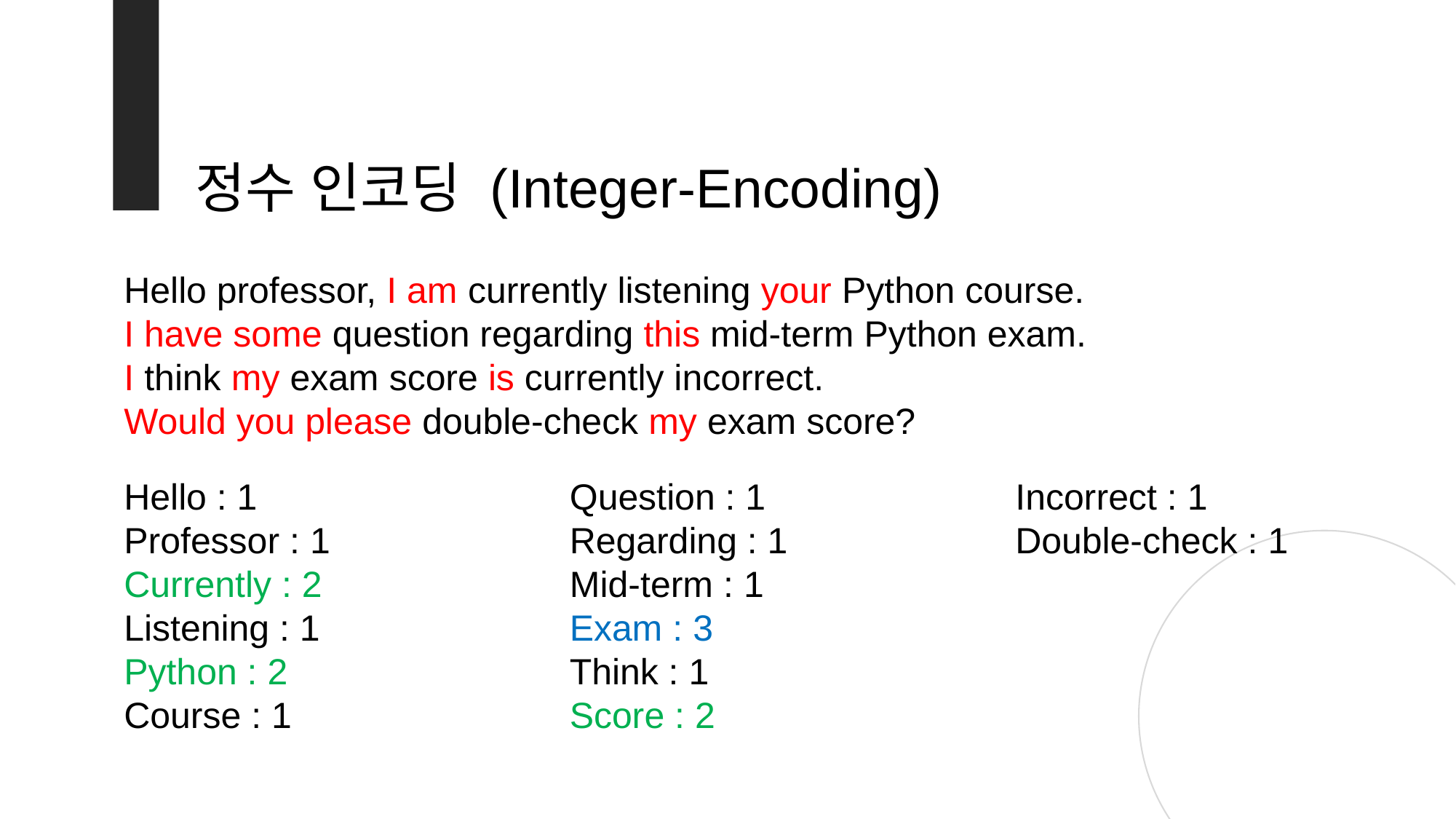

정수 인코딩 (Integer-Encoding)
Hello professor, I am currently listening your Python course.
I have some question regarding this mid-term Python exam.
I think my exam score is currently incorrect.
Would you please double-check my exam score?
Hello : 1
Professor : 1
Currently : 2
Listening : 1
Python : 2
Course : 1
Question : 1
Regarding : 1
Mid-term : 1
Exam : 3
Think : 1
Score : 2
Incorrect : 1
Double-check : 1